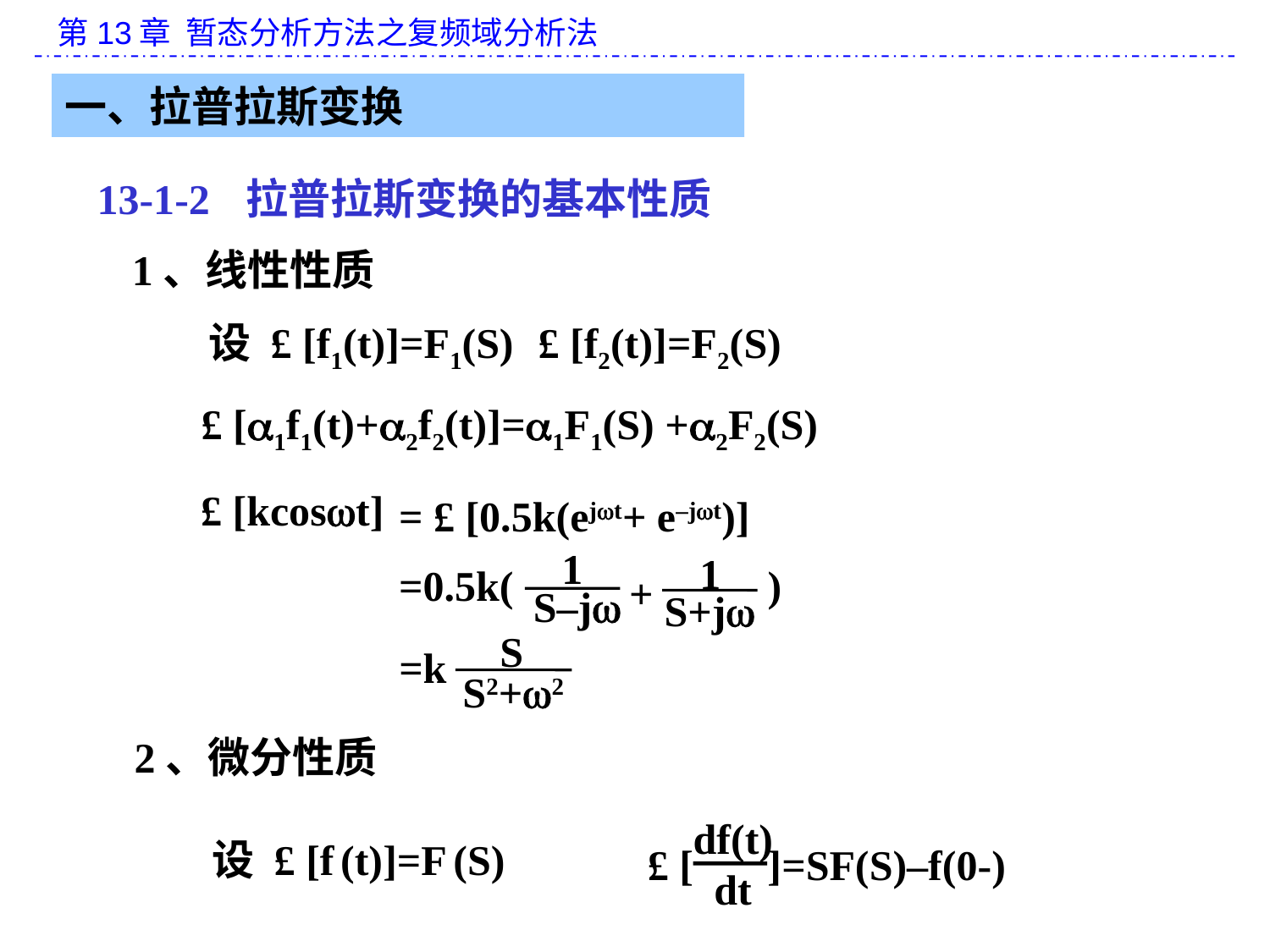

一、拉普拉斯变换
13-1-2 拉普拉斯变换的基本性质
1、线性性质
 设 £ [f1(t)]=F1(S)
  £ [f2(t)]=F2(S)
  £ [α1f1(t)+α2f2(t)]=α1F1(S) +α2F2(S)
£ [kcosωt]
= £ [0.5k(ejωt+ e–jωt)]
1
1
+
S–jω
S+jω

=0.5k(                        )
S
S2+ω2

=k
2、微分性质
df(t)
  dt
 £ [       ]=SF(S)–f(0-)

 设 £ [f (t)]=F (S)